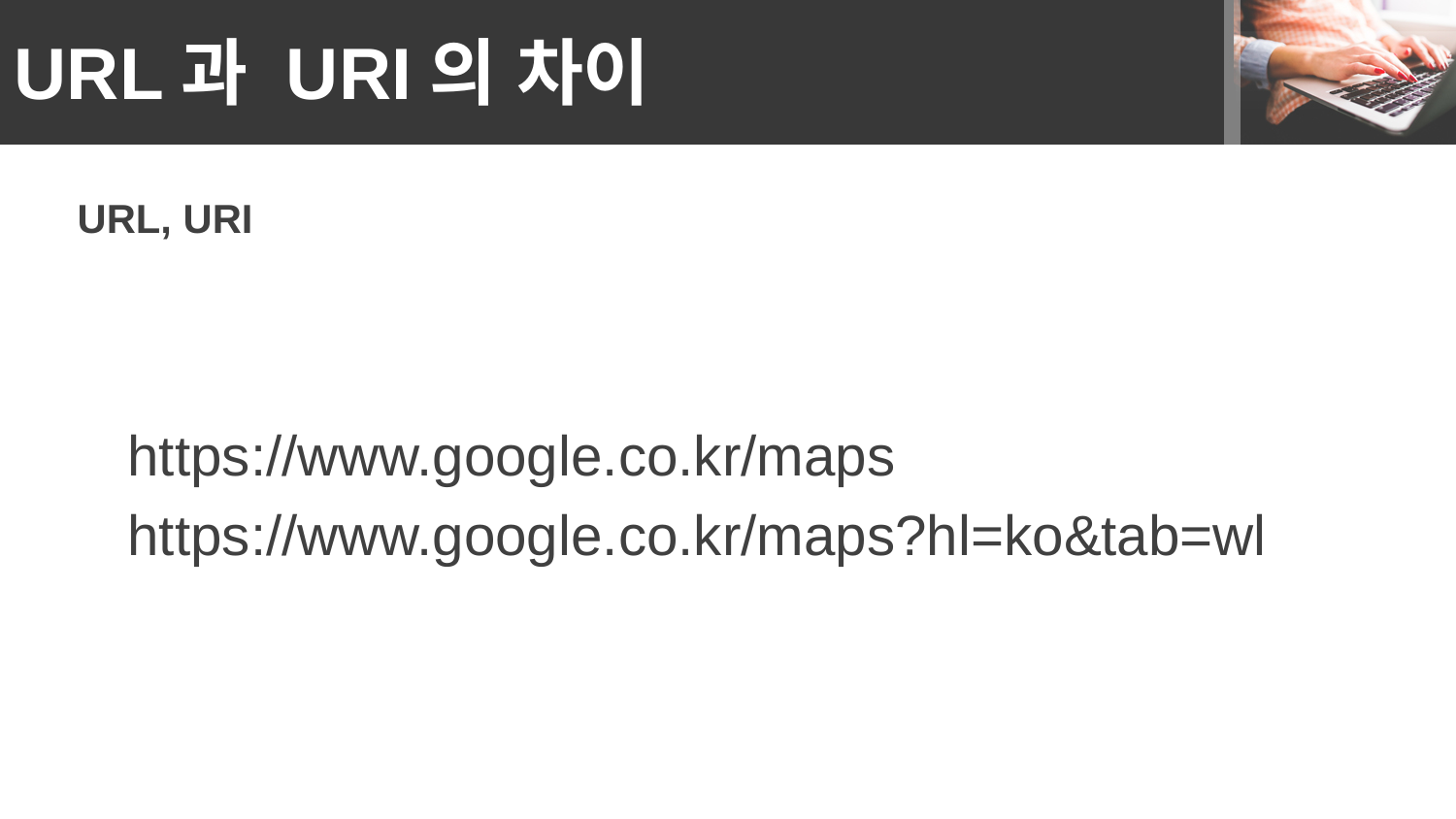

# URL과 URI의 차이
URL, URI

https://www.google.co.kr/maps
https://www.google.co.kr/maps?hl=ko&tab=wl